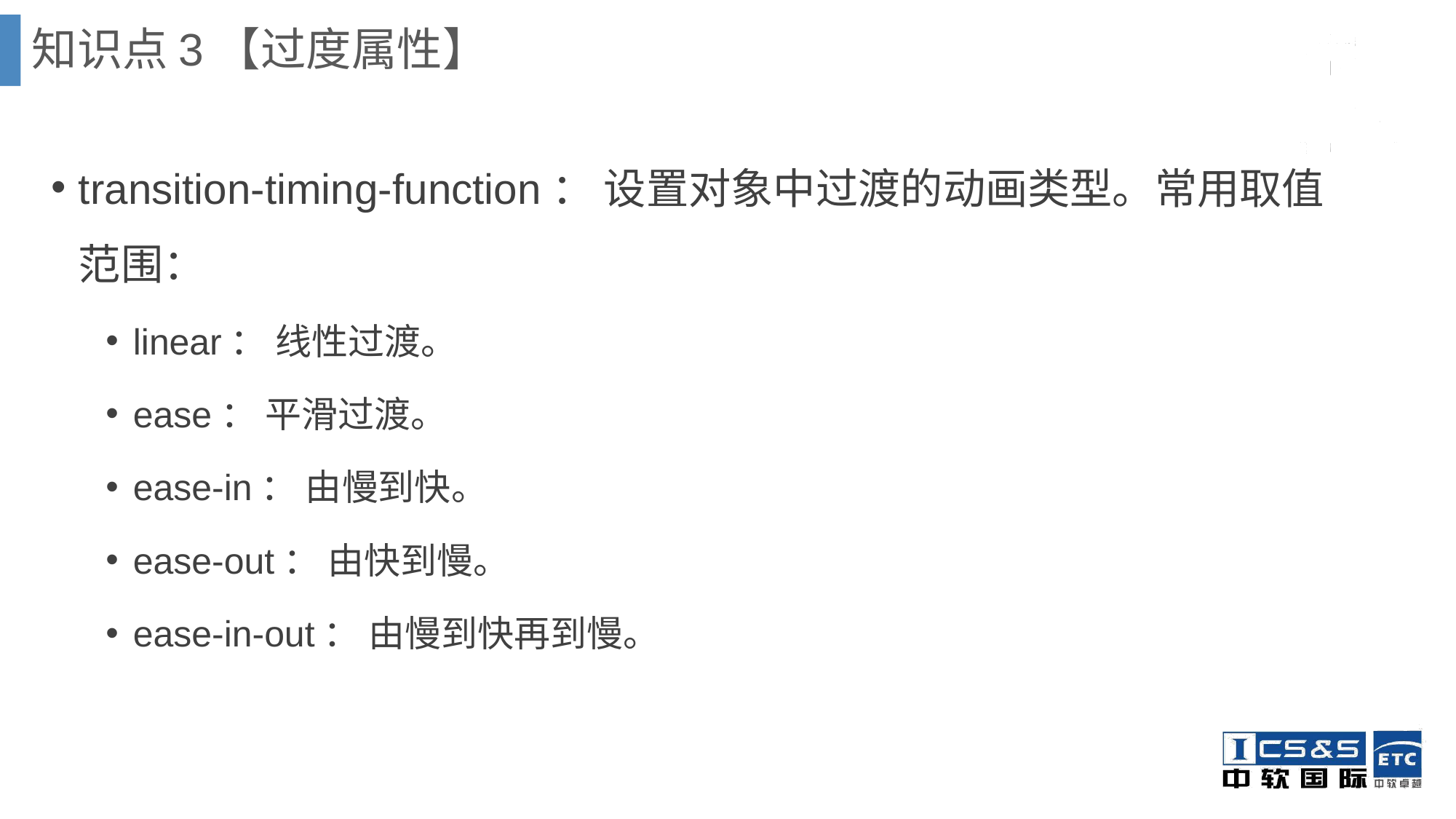

知识点3【过度属性】
transition-timing-function： 设置对象中过渡的动画类型。常用取值范围：
linear： 线性过渡。
ease： 平滑过渡。
ease-in： 由慢到快。
ease-out： 由快到慢。
ease-in-out： 由慢到快再到慢。